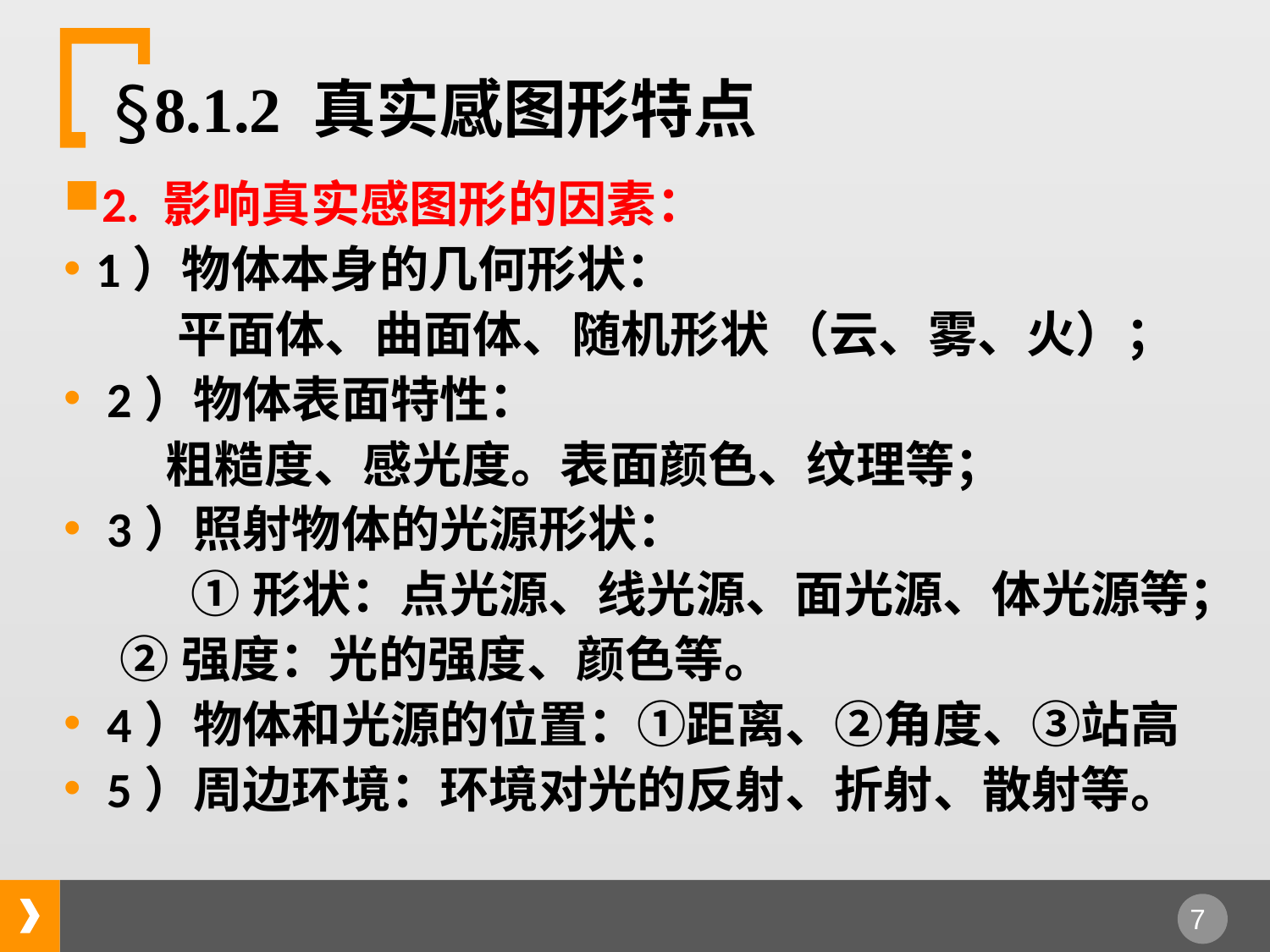

§8.1.2 真实感图形特点
2. 影响真实感图形的因素：
1）物体本身的几何形状：
         平面体、曲面体、随机形状 （云、雾、火）；
 2）物体表面特性：
        粗糙度、感光度。表面颜色、纹理等；
 3）照射物体的光源形状：
     	①形状：点光源、线光源、面光源、体光源等；
     ②强度：光的强度、颜色等。
 4）物体和光源的位置：①距离、②角度、③站高
 5）周边环境：环境对光的反射、折射、散射等。